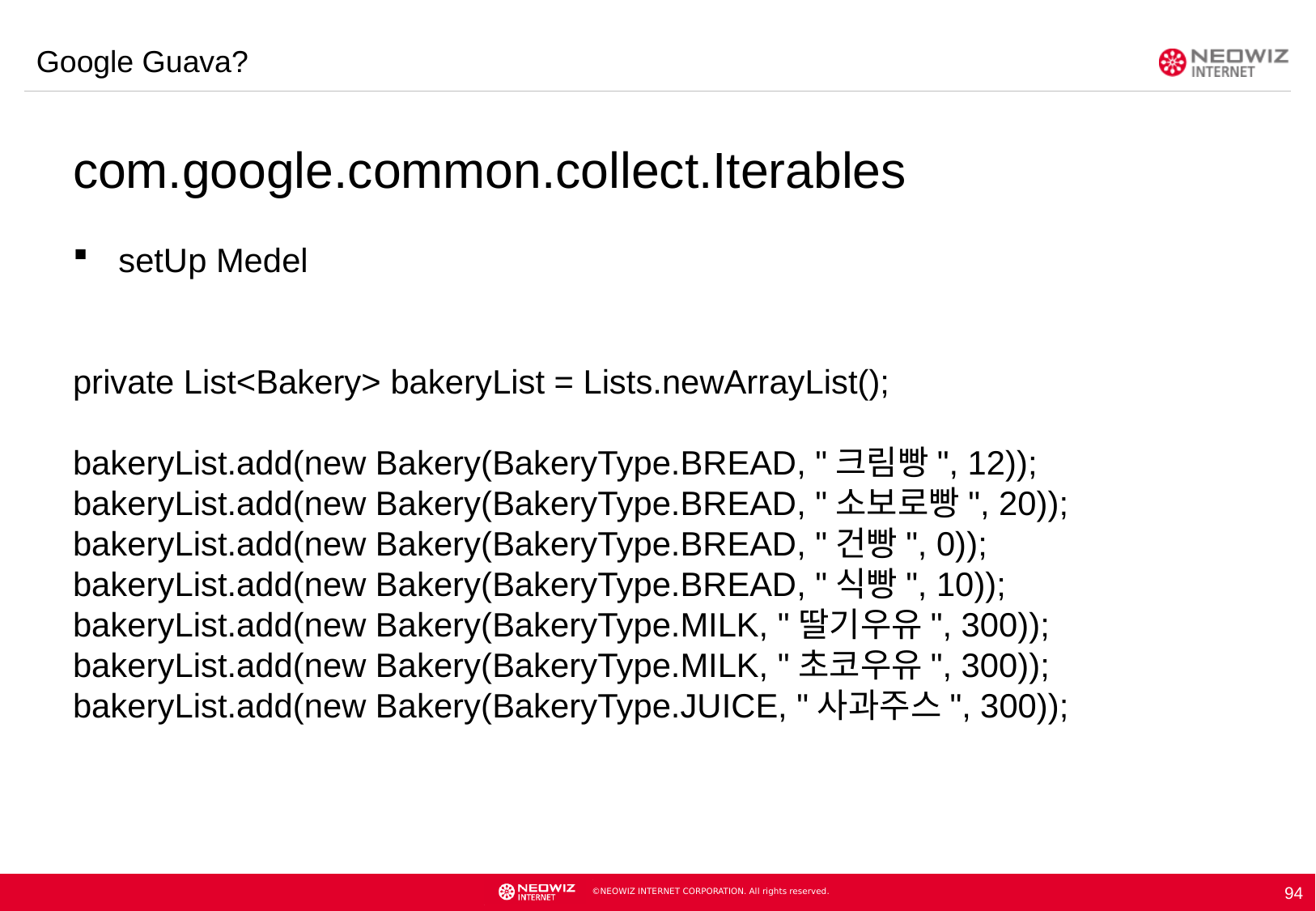

Google Guava?

com.google.common.collect.Iterables

setUp Medel

private List<Bakery> bakeryList = Lists.newArrayList();

bakeryList.add(new Bakery(BakeryType.BREAD, "크림빵", 12));
bakeryList.add(new Bakery(BakeryType.BREAD, "소보로빵", 20));
bakeryList.add(new Bakery(BakeryType.BREAD, "건빵", 0));
bakeryList.add(new Bakery(BakeryType.BREAD, "식빵", 10));
bakeryList.add(new Bakery(BakeryType.MILK, "딸기우유", 300));
bakeryList.add(new Bakery(BakeryType.MILK, "초코우유", 300));
bakeryList.add(new Bakery(BakeryType.JUICE, "사과주스", 300));
94